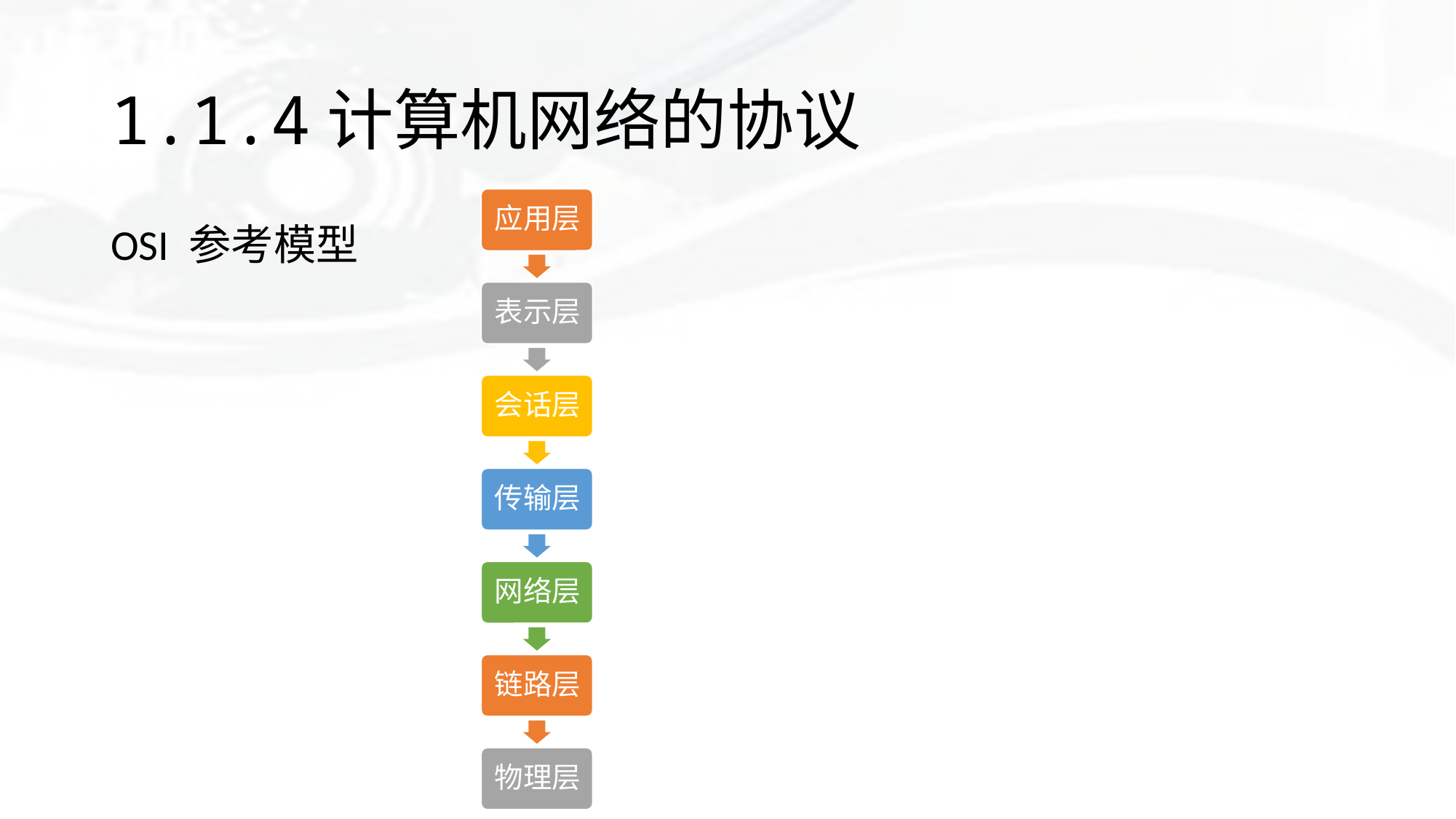

# 1.1.4计算机网络的协议
应用层

表示层

会话层

传输层

网络层

链路层

物理层
OSI 参考模型